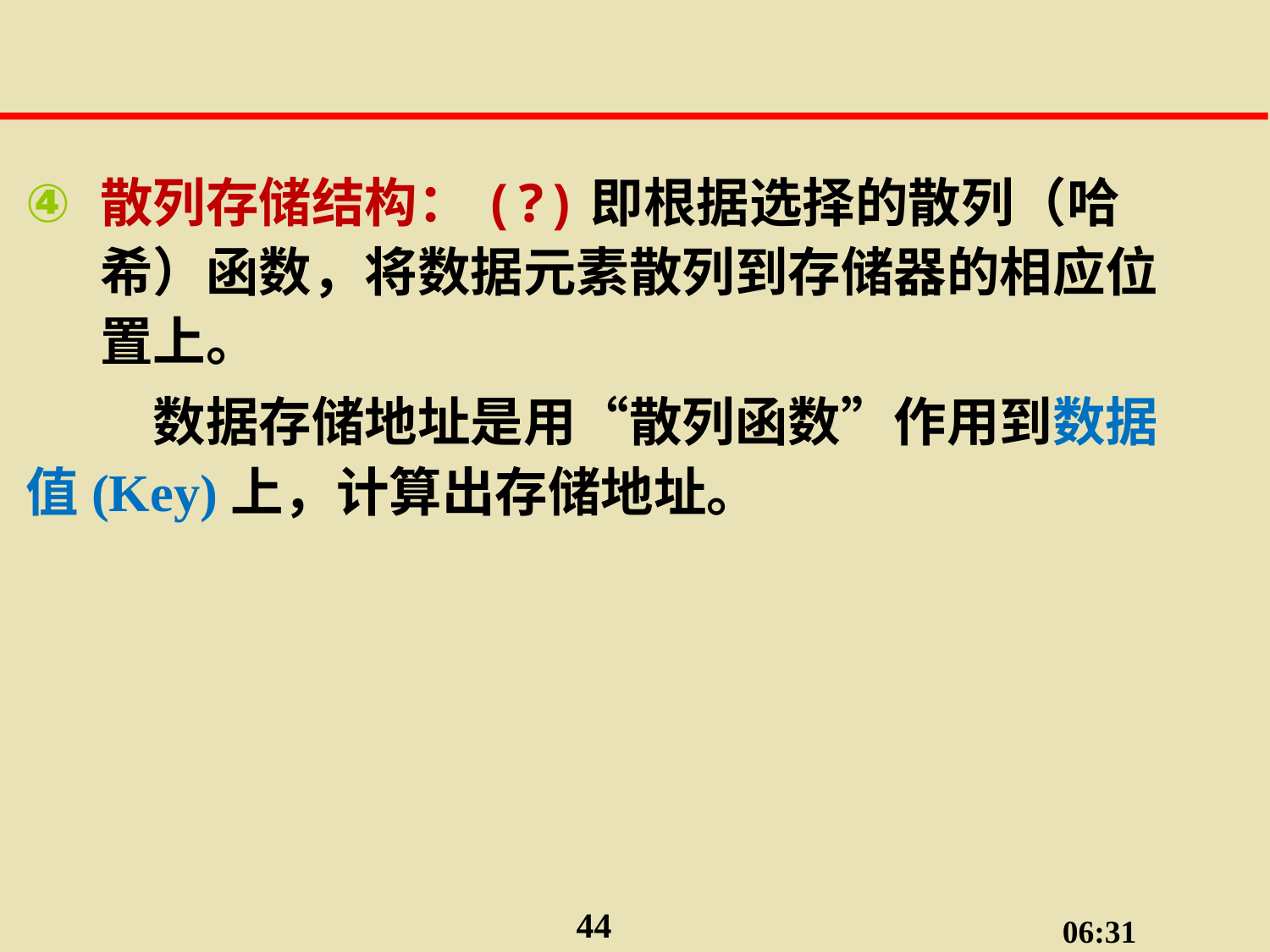

散列存储结构：(?)即根据选择的散列（哈希）函数，将数据元素散列到存储器的相应位置上。
	数据存储地址是用“散列函数”作用到数据值(Key)上，计算出存储地址。